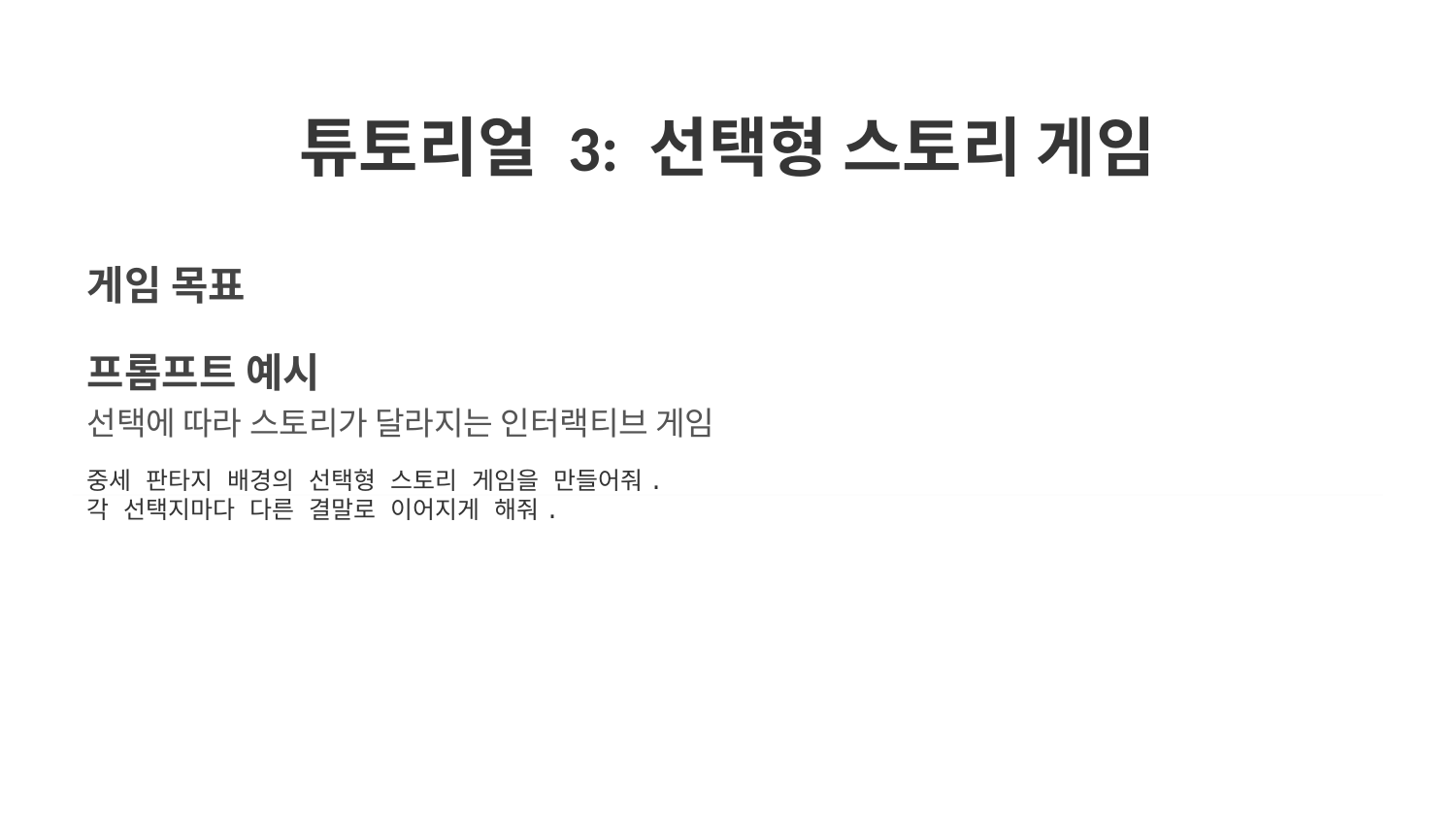

튜토리얼 3: 선택형 스토리 게임
게임 목표
프롬프트 예시
선택에 따라 스토리가 달라지는 인터랙티브 게임
중세 판타지 배경의 선택형 스토리 게임을 만들어줘.
각 선택지마다 다른 결말로 이어지게 해줘.